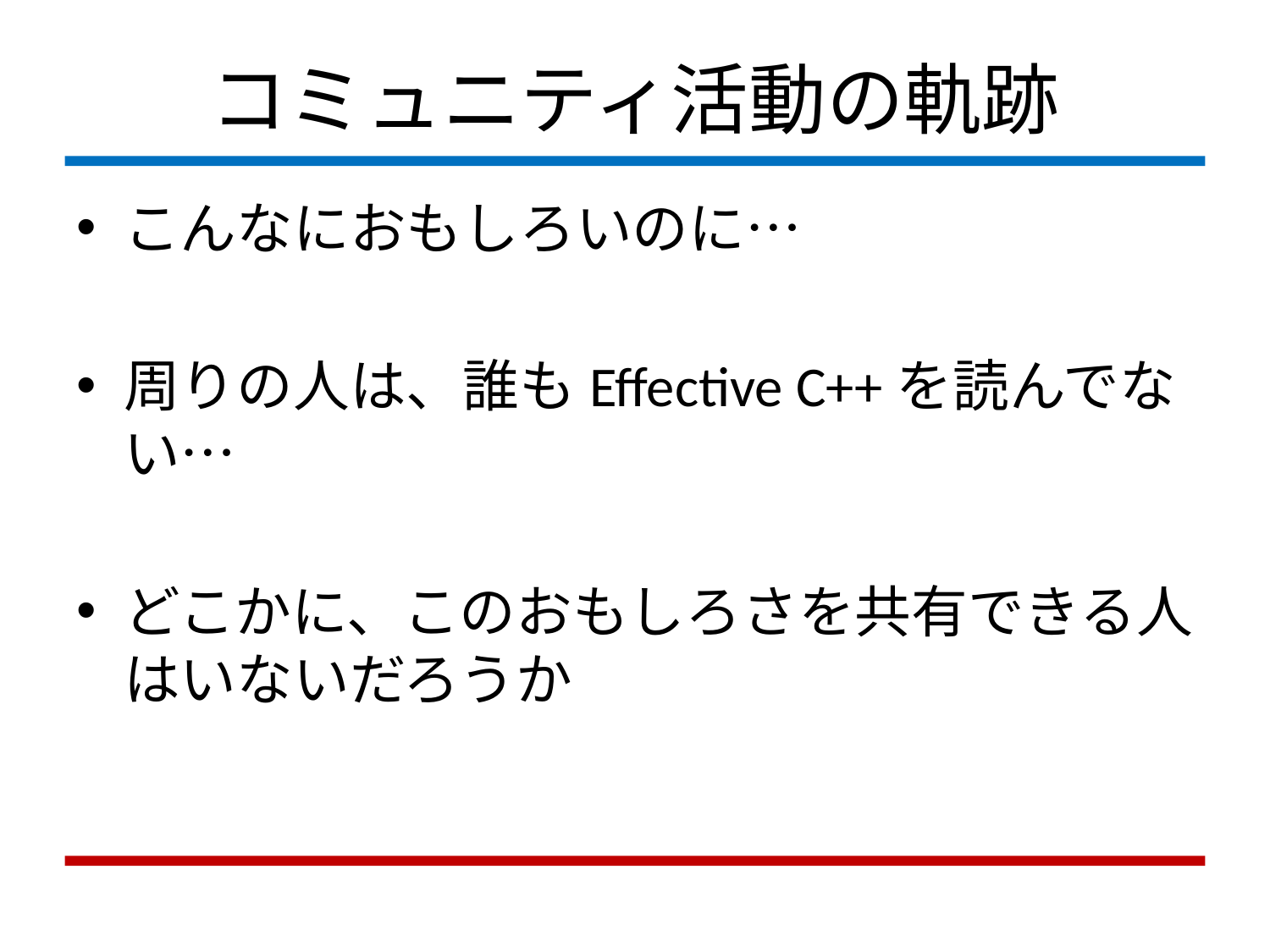

# コミュニティ活動の軌跡
こんなにおもしろいのに…

周りの人は、誰もEffective C++を読んでない…

どこかに、このおもしろさを共有できる人はいないだろうか